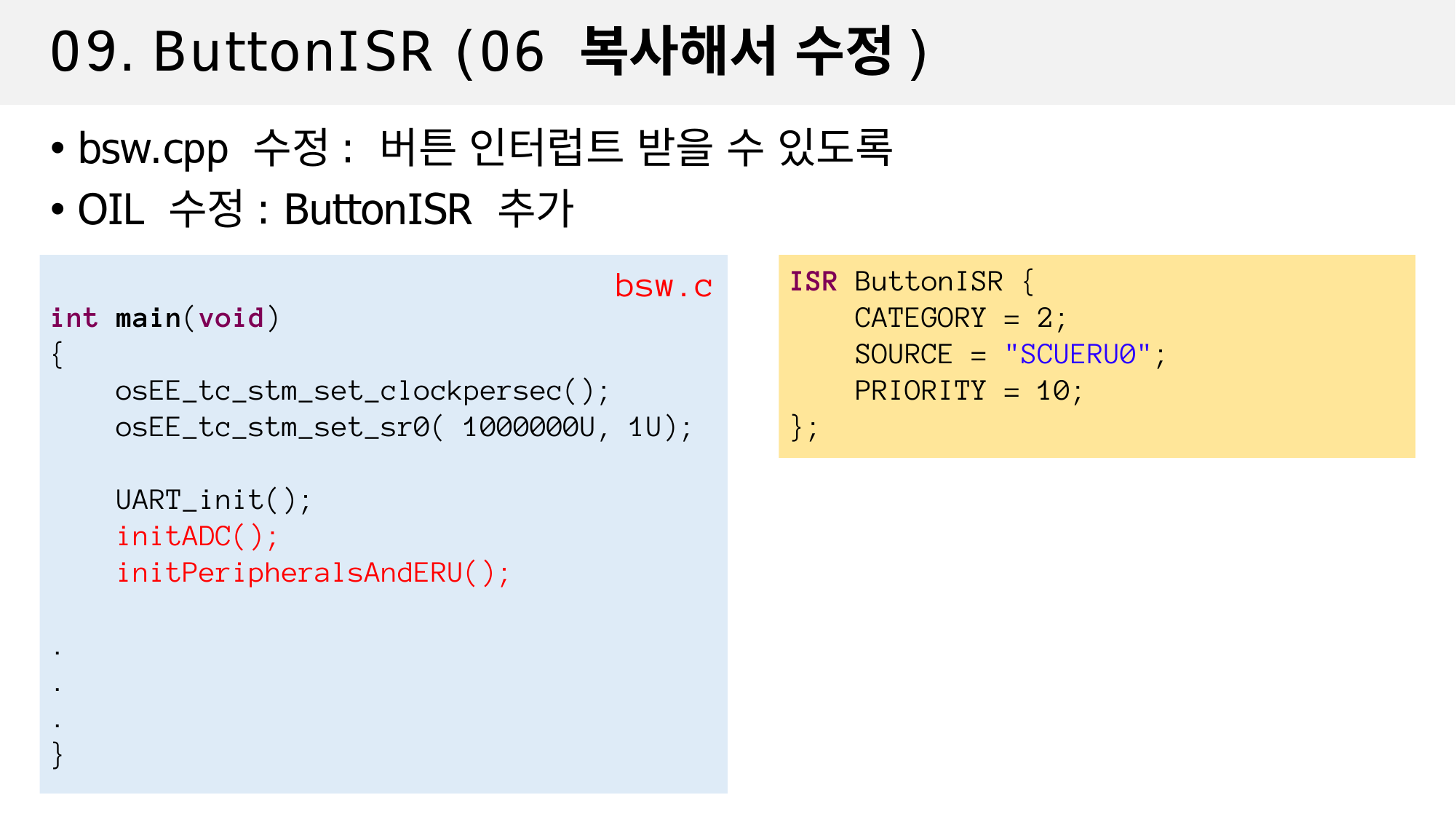

# 09. ButtonISR (06 복사해서 수정)
bsw.cpp 수정: 버튼 인터럽트 받을 수 있도록
OIL 수정: ButtonISR 추가

int main(void)
{
    osEE_tc_stm_set_clockpersec();
    osEE_tc_stm_set_sr0( 1000000U, 1U);

    UART_init();
    initADC();
    initPeripheralsAndERU();

.
.
.
}

bsw.c
ISR ButtonISR {
    CATEGORY = 2;
    SOURCE = "SCUERU0";
    PRIORITY = 10;
};